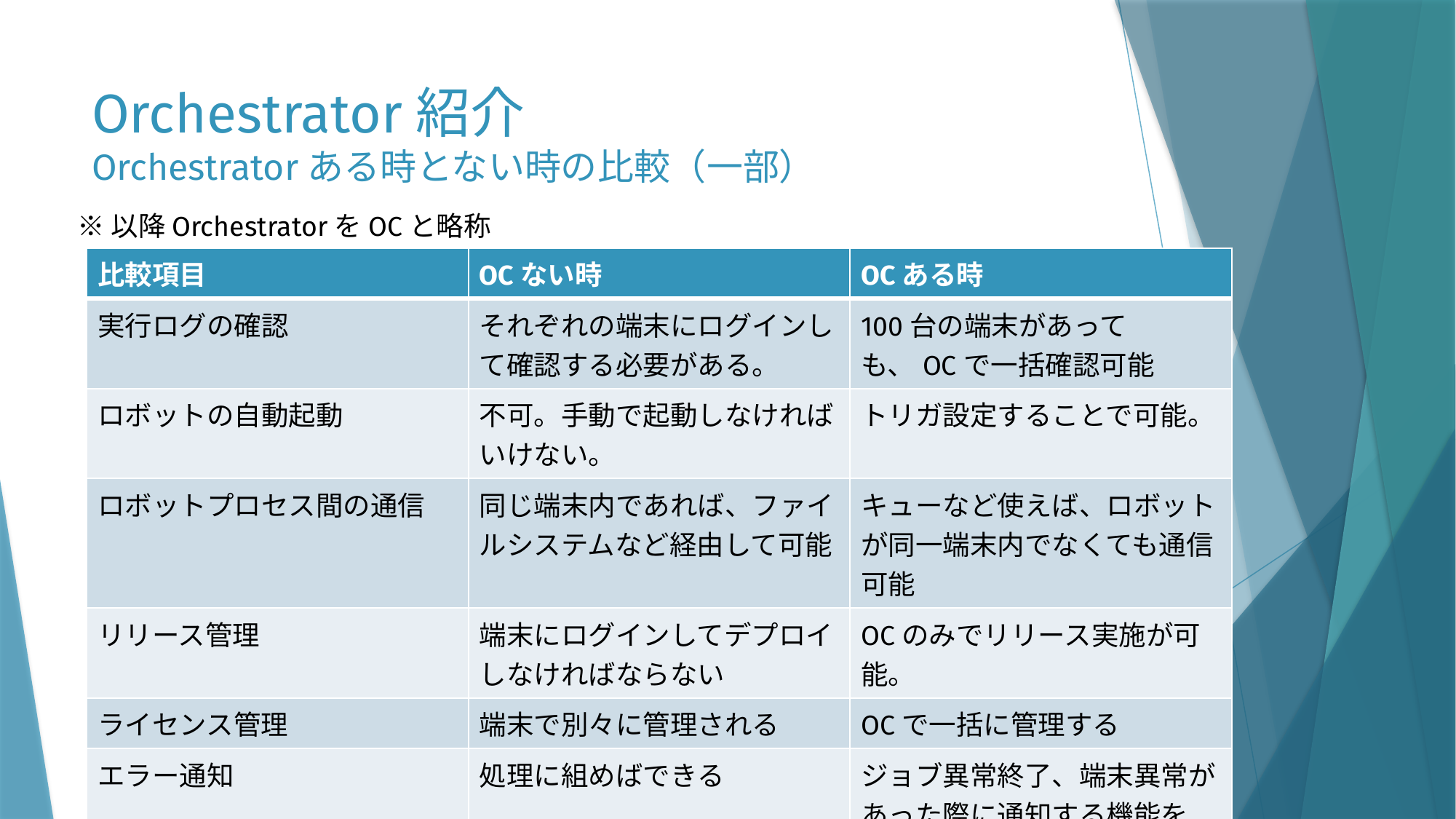

# Orchestrator紹介 Orchestratorある時とない時の比較（一部）
※以降OrchestratorをOCと略称
| 比較項目 | OCない時 | OCある時 |
| --- | --- | --- |
| 実行ログの確認 | それぞれの端末にログインして確認する必要がある。 | 100台の端末があっても、OCで一括確認可能 |
| ロボットの自動起動 | 不可。手動で起動しなければいけない。 | トリガ設定することで可能。 |
| ロボットプロセス間の通信 | 同じ端末内であれば、ファイルシステムなど経由して可能 | キューなど使えば、ロボットが同一端末内でなくても通信可能 |
| リリース管理 | 端末にログインしてデプロイしなければならない | OCのみでリリース実施が可能。 |
| ライセンス管理 | 端末で別々に管理される | OCで一括に管理する |
| エラー通知 | 処理に組めばできる | ジョブ異常終了、端末異常があった際に通知する機能をもっている |